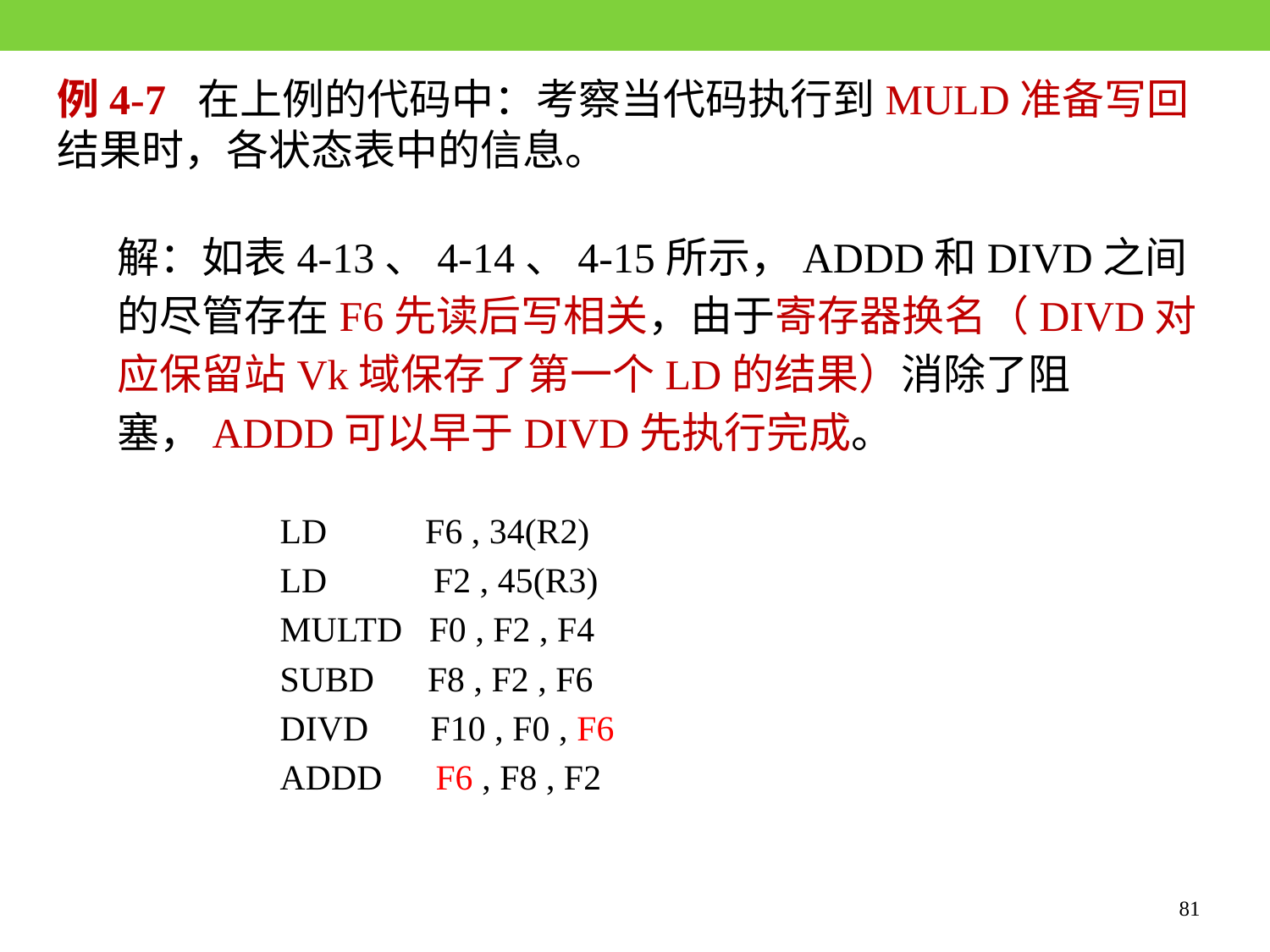

例4-7  在上例的代码中：考察当代码执行到MULD准备写回结果时，各状态表中的信息。
解：如表4-13、4-14、4-15所示，ADDD和DIVD之间的尽管存在F6先读后写相关，由于寄存器换名（DIVD对应保留站Vk域保存了第一个LD的结果）消除了阻塞，ADDD可以早于DIVD先执行完成。

LD	           F6 , 34(R2)
LD            F2 , 45(R3)
MULTD   F0 , F2 , F4
SUBD      F8 , F2 , F6
DIVD       F10 , F0 , F6
ADDD      F6 , F8 , F2

81